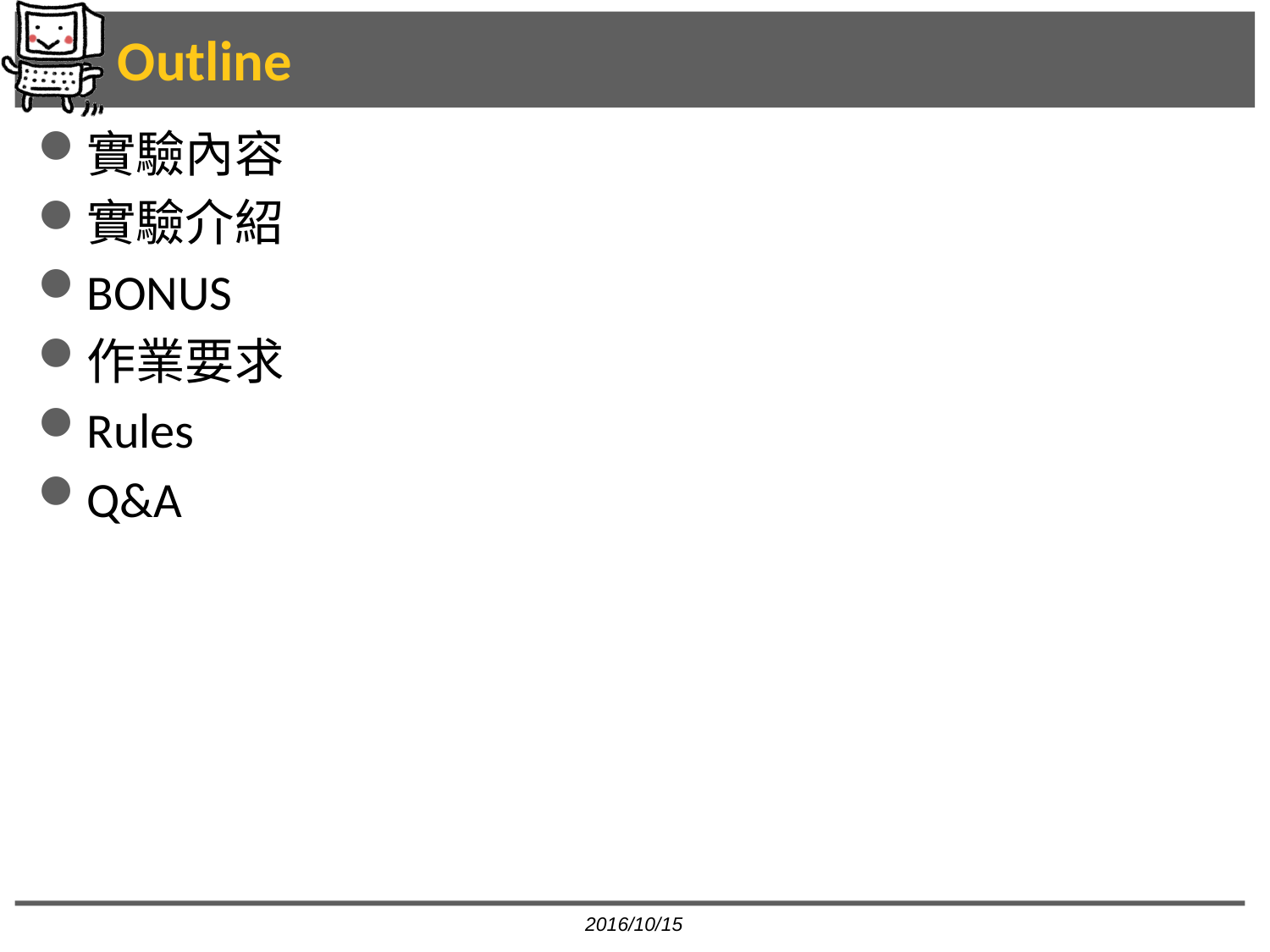

# Outline
實驗內容
實驗介紹
BONUS
作業要求
Rules
Q&A

2016/10/15